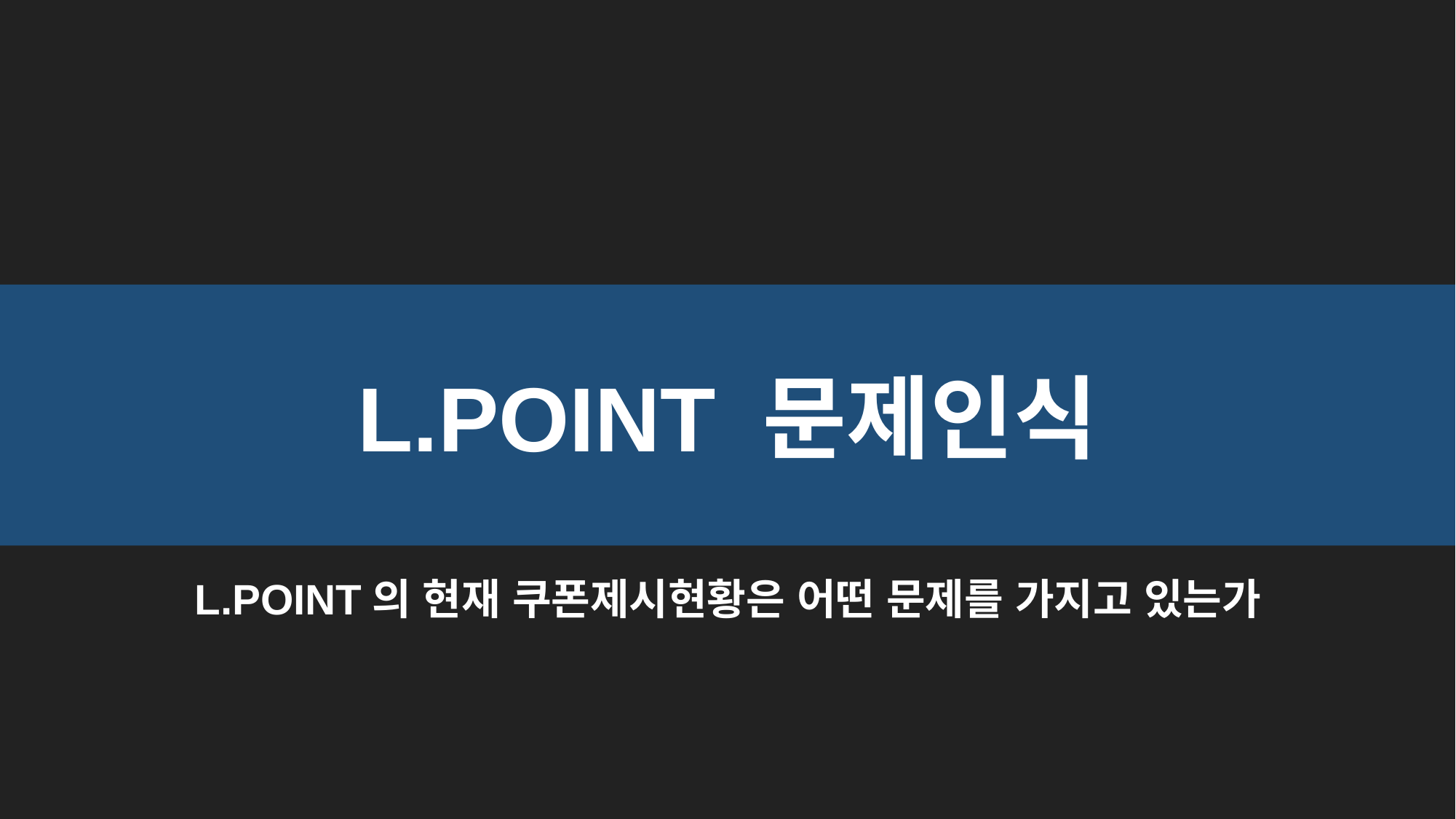

L.POINT 문제인식
L.POINT의 현재 쿠폰제시현황은 어떤 문제를 가지고 있는가